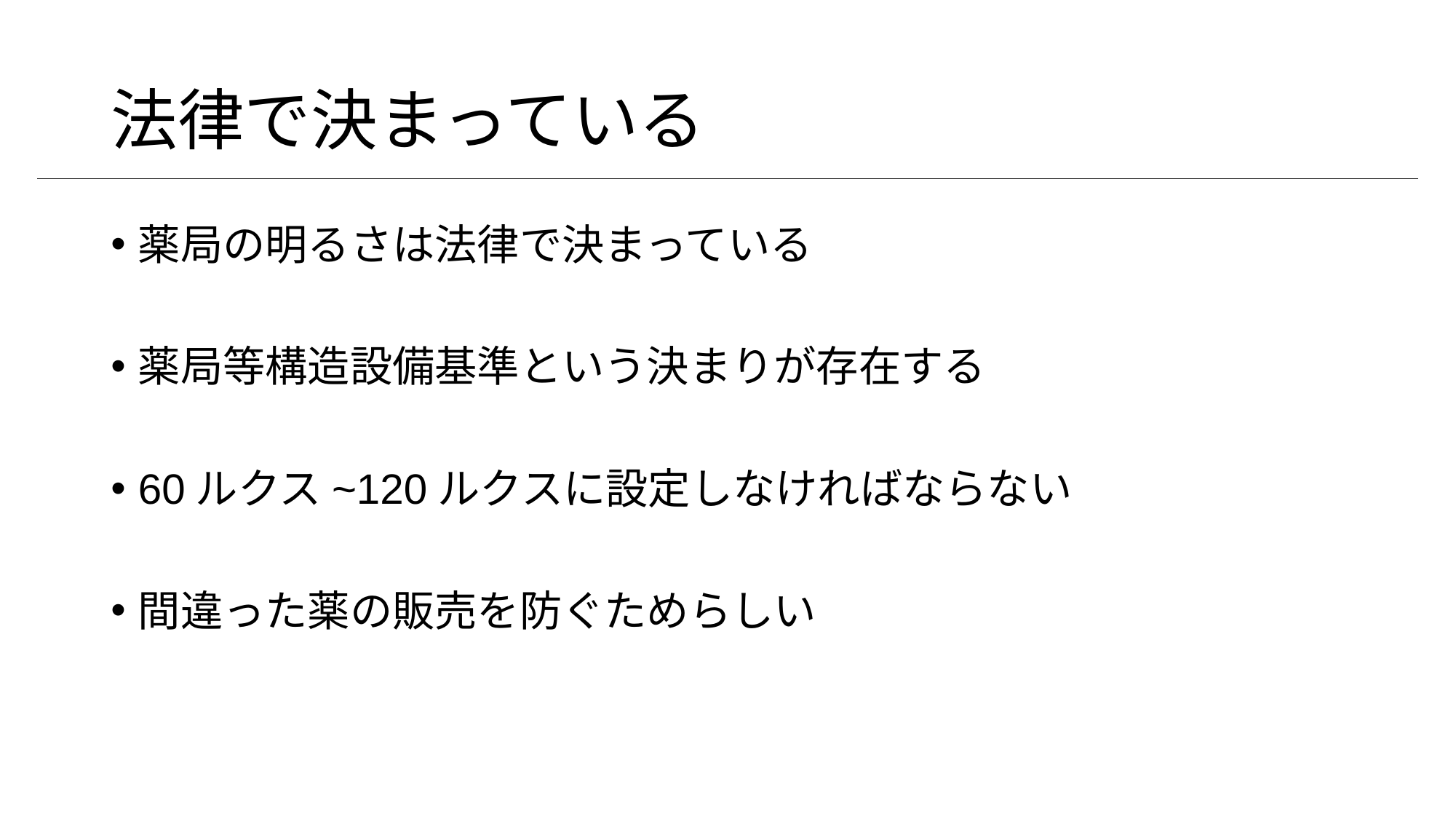

# 法律で決まっている
薬局の明るさは法律で決まっている

薬局等構造設備基準という決まりが存在する

60ルクス~120ルクスに設定しなければならない

間違った薬の販売を防ぐためらしい